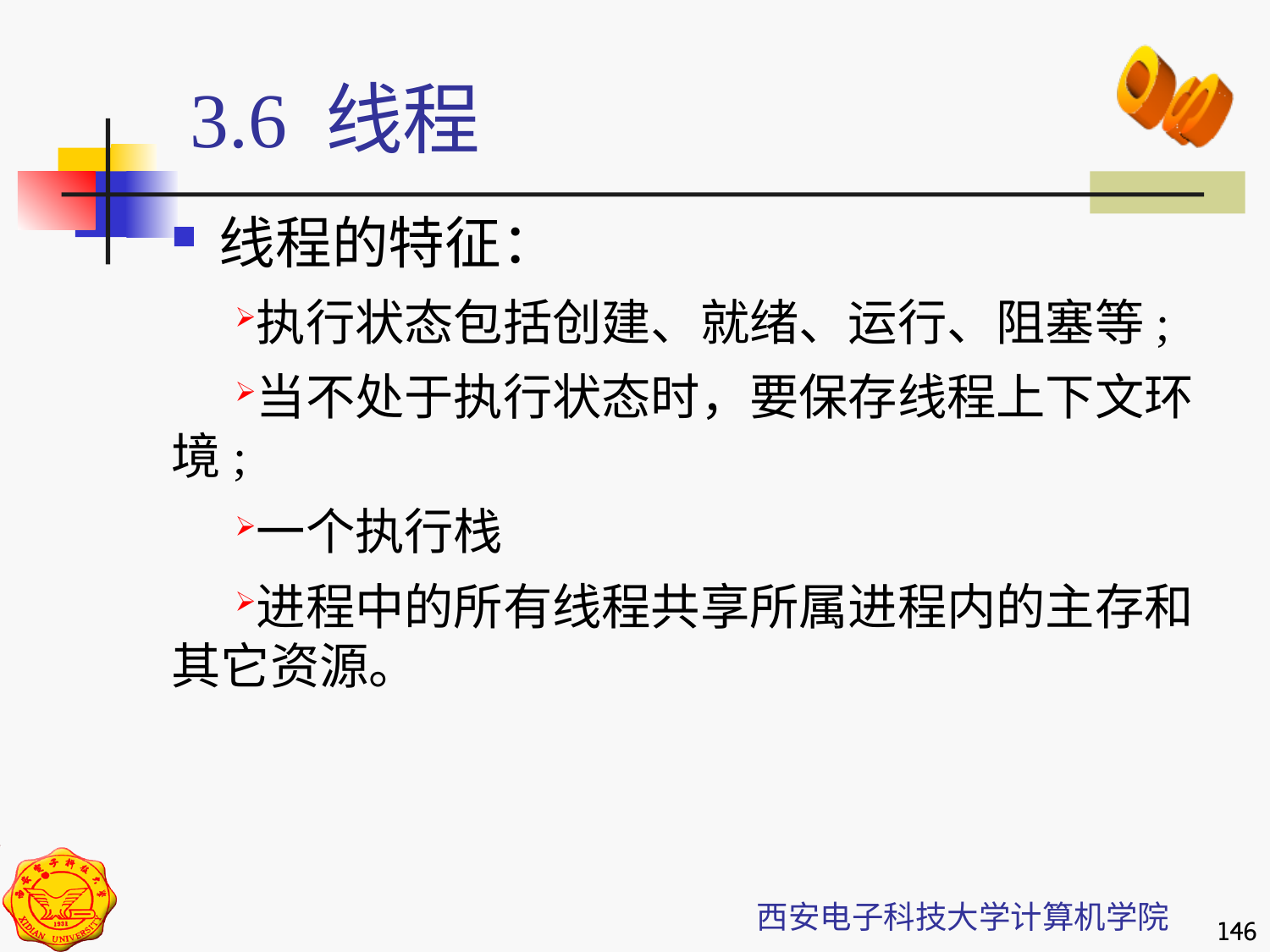

3.6 线程
线程的特征：
执行状态包括创建、就绪、运行、阻塞等;
当不处于执行状态时，要保存线程上下文环境;
一个执行栈
进程中的所有线程共享所属进程内的主存和其它资源。
146